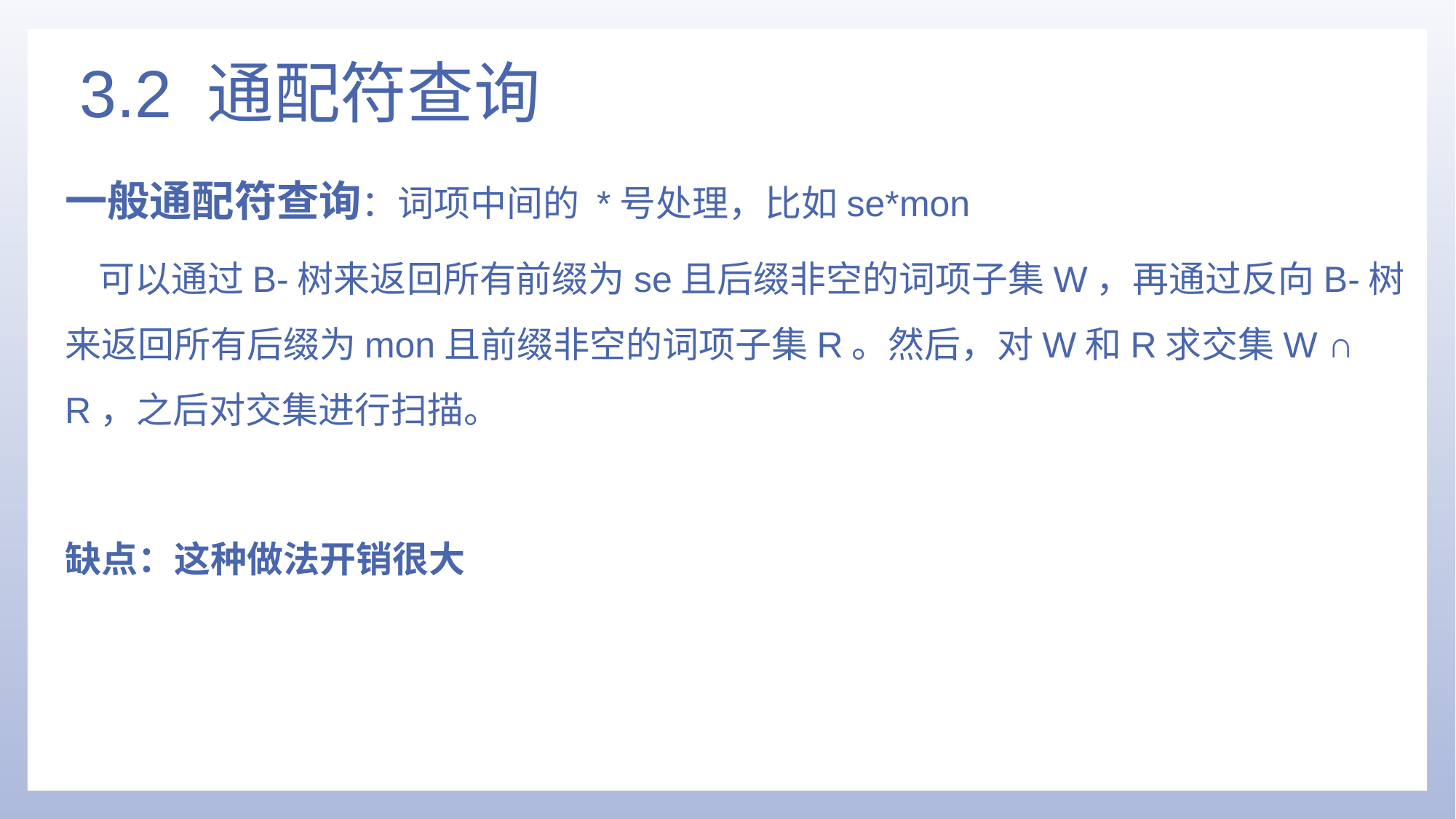

# 3.2 通配符查询
一般通配符查询：词项中间的 *号处理，比如se*mon
   可以通过B-树来返回所有前缀为se且后缀非空的词项子集W，再通过反向B-树来返回所有后缀为mon且前缀非空的词项子集R。然后，对W和R求交集W ∩ R，之后对交集进行扫描。

缺点：这种做法开销很大